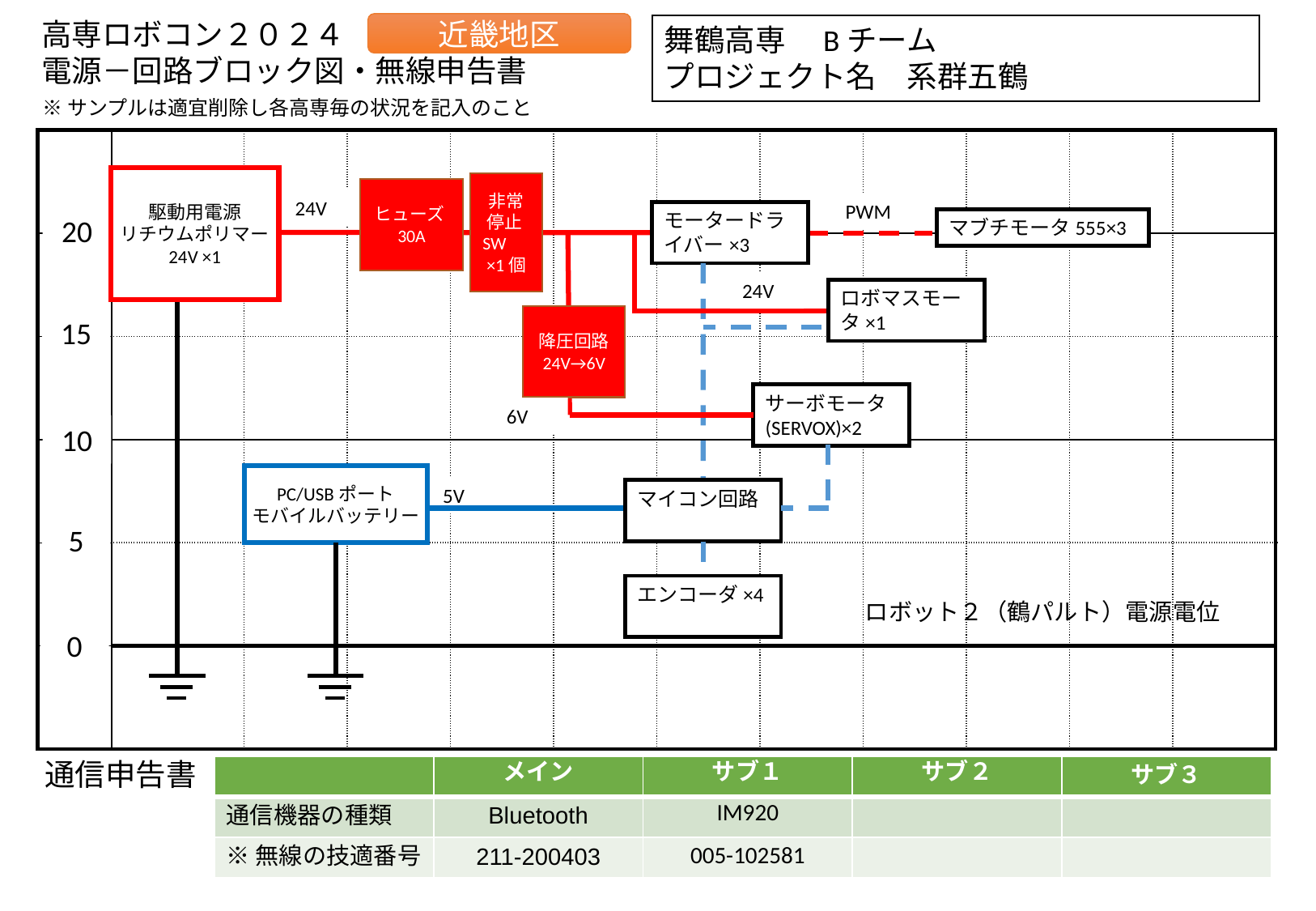

近畿地区
舞鶴高専　Bチーム
プロジェクト名　系群五鶴

駆動用電源
リチウムポリマー
24V ×1

非常停止SW　×1個
ヒューズ30A
24V
PWM
モータードライバー×3
マブチモータ555×3
24V
ロボマスモータ×1
降圧回路
24V→6V
サーボモータ(SERVOX)×2
6V

PC/USBポート
モバイルバッテリー

5V
マイコン回路
エンコーダ×4
ロボット２（鶴パルト）電源電位
|  | メイン | サブ１ | サブ２ | サブ３ |
| --- | --- | --- | --- | --- |
| 通信機器の種類 | Bluetooth | IM920 |  |  |
| ※無線の技適番号 | 211-200403 | 005-102581 |  |  |